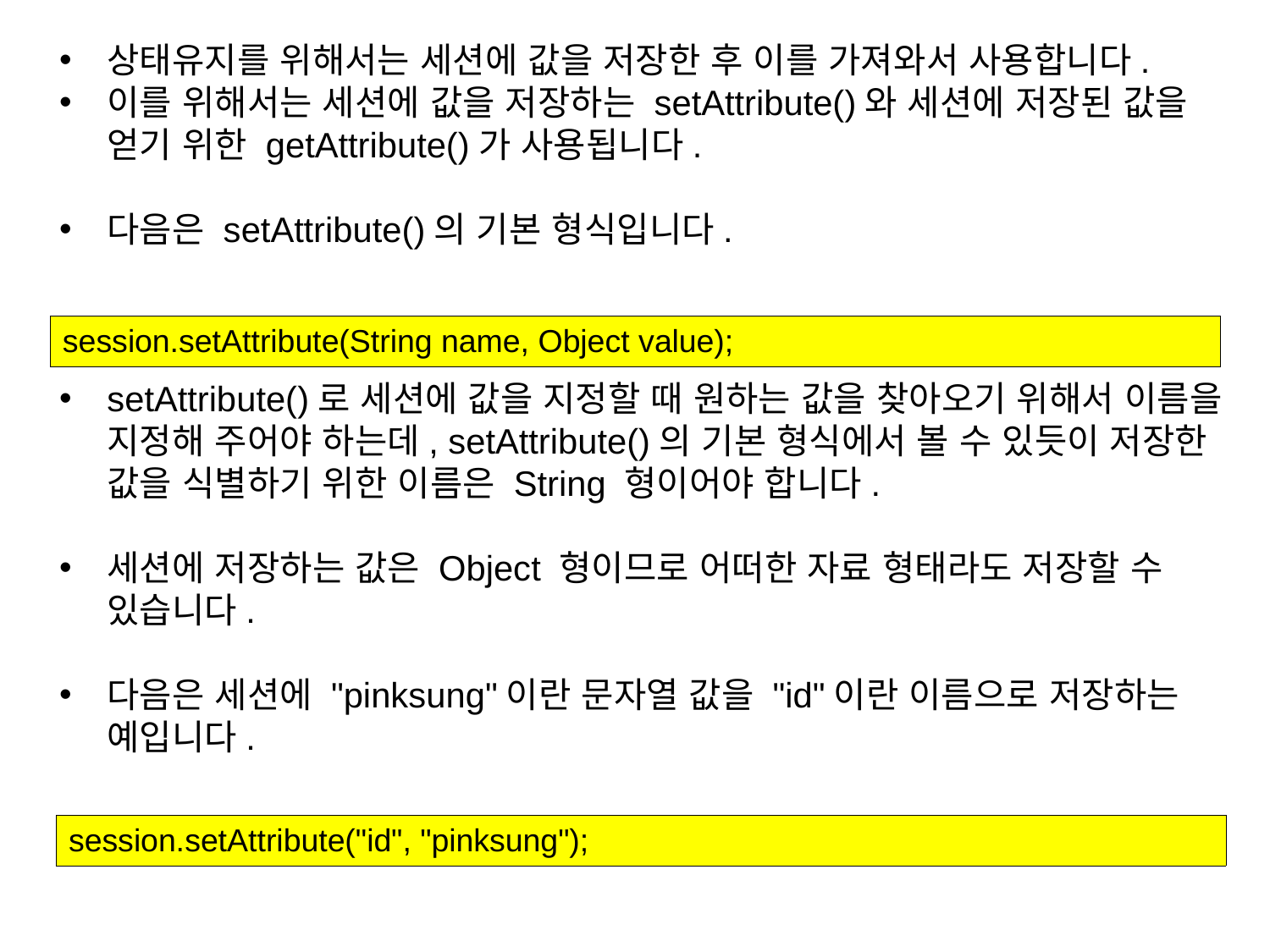

상태유지를 위해서는 세션에 값을 저장한 후 이를 가져와서 사용합니다.
이를 위해서는 세션에 값을 저장하는 setAttribute()와 세션에 저장된 값을 얻기 위한 getAttribute()가 사용됩니다.

다음은 setAttribute()의 기본 형식입니다.

setAttribute()로 세션에 값을 지정할 때 원하는 값을 찾아오기 위해서 이름을 지정해 주어야 하는데, setAttribute()의 기본 형식에서 볼 수 있듯이 저장한 값을 식별하기 위한 이름은 String 형이어야 합니다.

세션에 저장하는 값은 Object 형이므로 어떠한 자료 형태라도 저장할 수 있습니다.

다음은 세션에 "pinksung"이란 문자열 값을 "id"이란 이름으로 저장하는 예입니다.

| session.setAttribute(String name, Object value); |
| --- |
| session.setAttribute("id", "pinksung"); |
| --- |